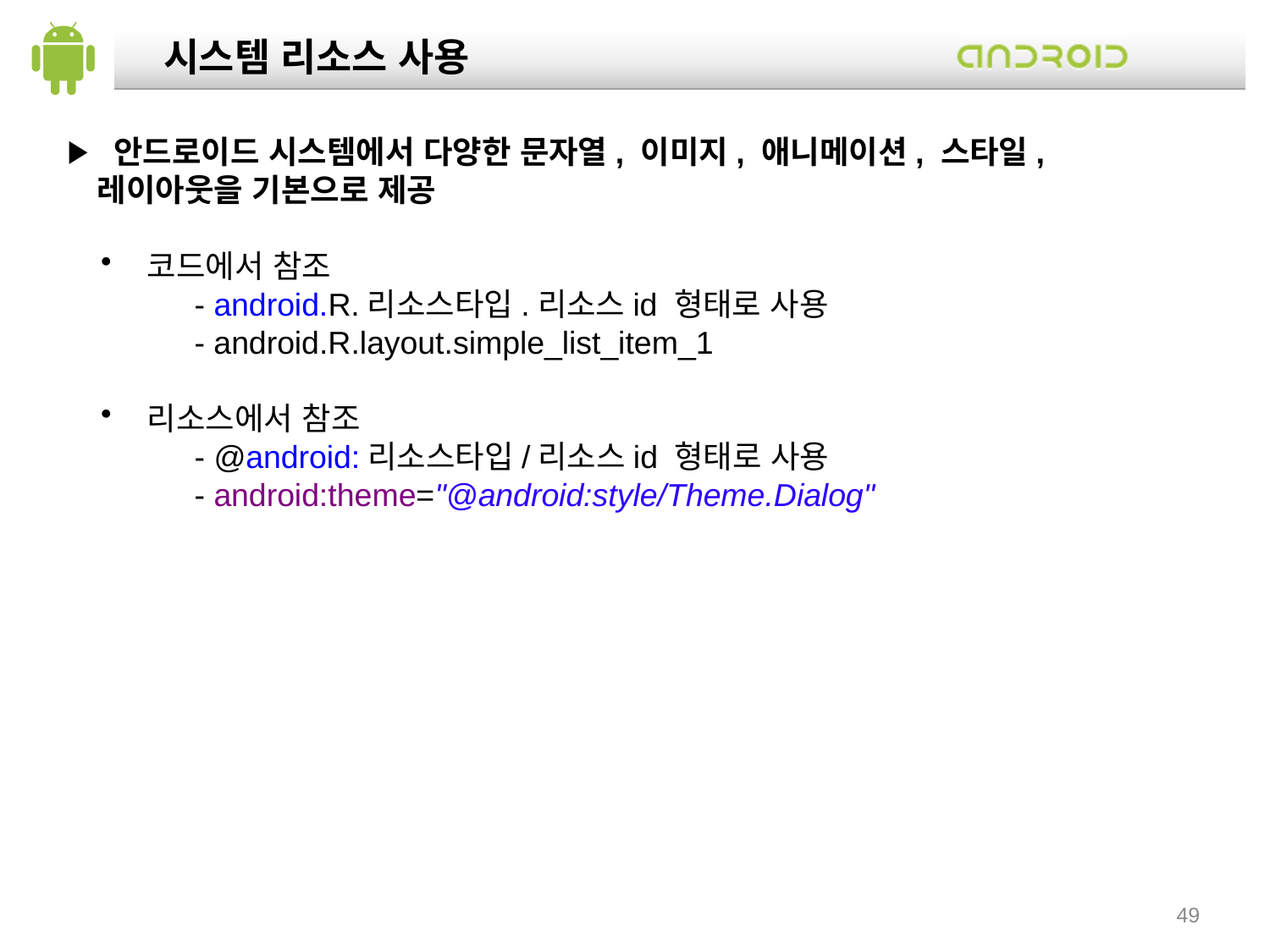

시스템 리소스 사용
 안드로이드 시스템에서 다양한 문자열, 이미지, 애니메이션, 스타일, 레이아웃을 기본으로 제공

 코드에서 참조
- android.R.리소스타입.리소스id 형태로 사용
- android.R.layout.simple_list_item_1

 리소스에서 참조
- @android:리소스타입/리소스id 형태로 사용
- android:theme="@android:style/Theme.Dialog"

49